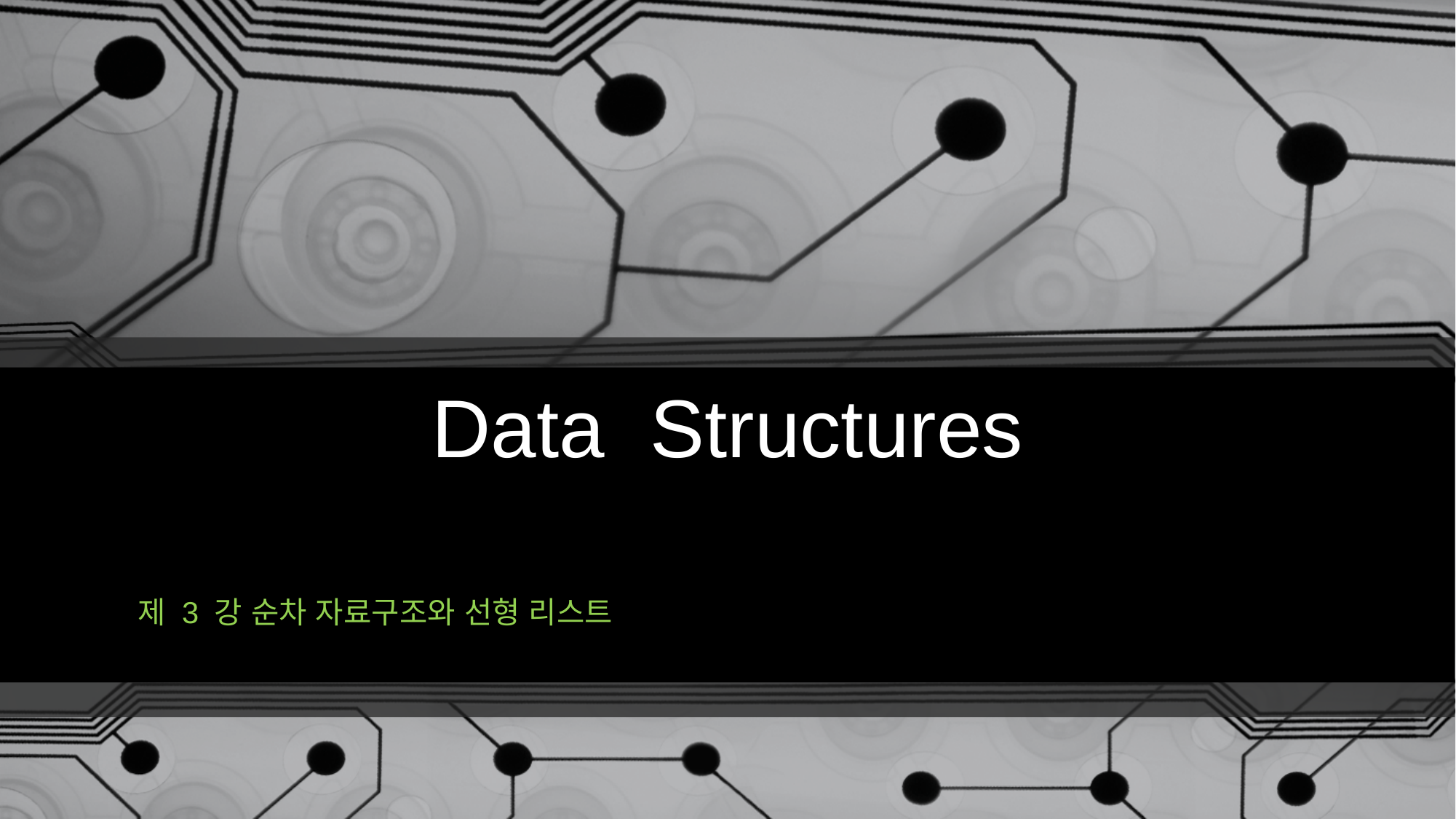

# Data  Structures
제 3 강 순차 자료구조와 선형 리스트